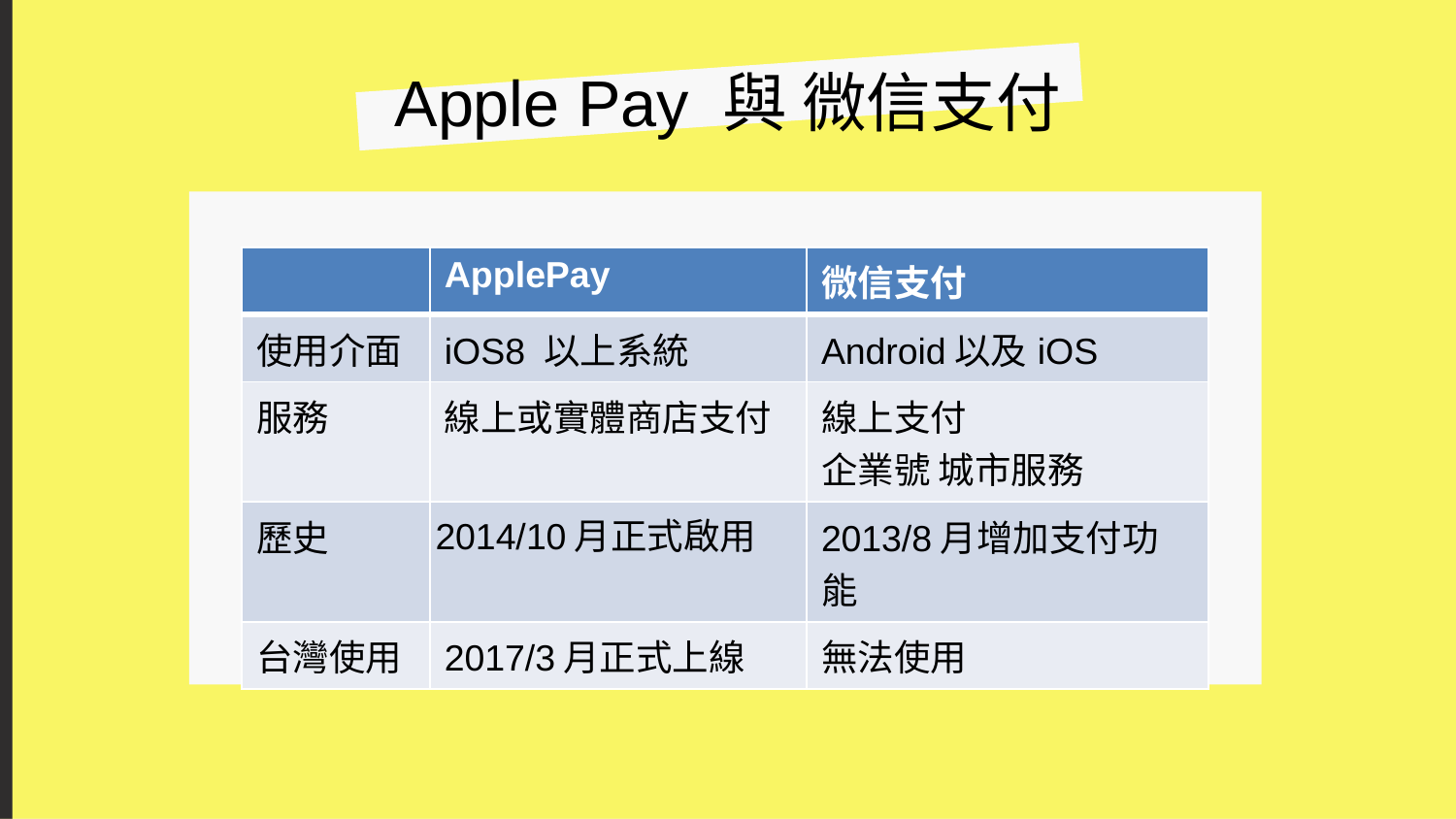

# Apple Pay 與 微信支付

|  | ApplePay | 微信支付 |
| --- | --- | --- |
| 使用介面 | iOS8 以上系統 | Android以及iOS |
| 服務 | 線上或實體商店支付 | 線上支付 企業號 城市服務 |
| 歷史 | 2014/10月正式啟用 | 2013/8月增加支付功能 |
| 台灣使用 | 2017/3月正式上線 | 無法使用 |